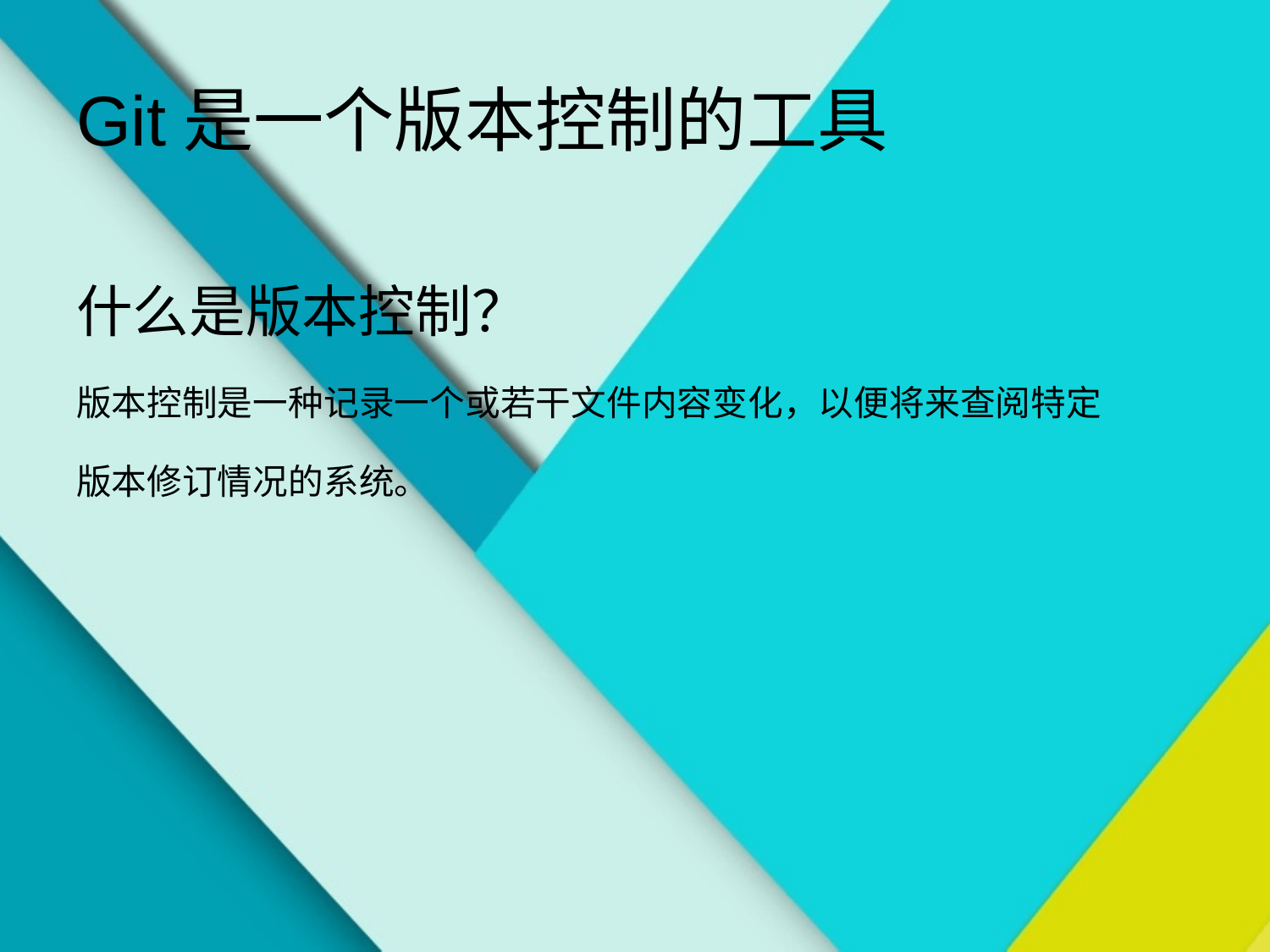

# Git是一个版本控制的工具
什么是版本控制？
版本控制是一种记录一个或若干文件内容变化，以便将来查阅特定
版本修订情况的系统。